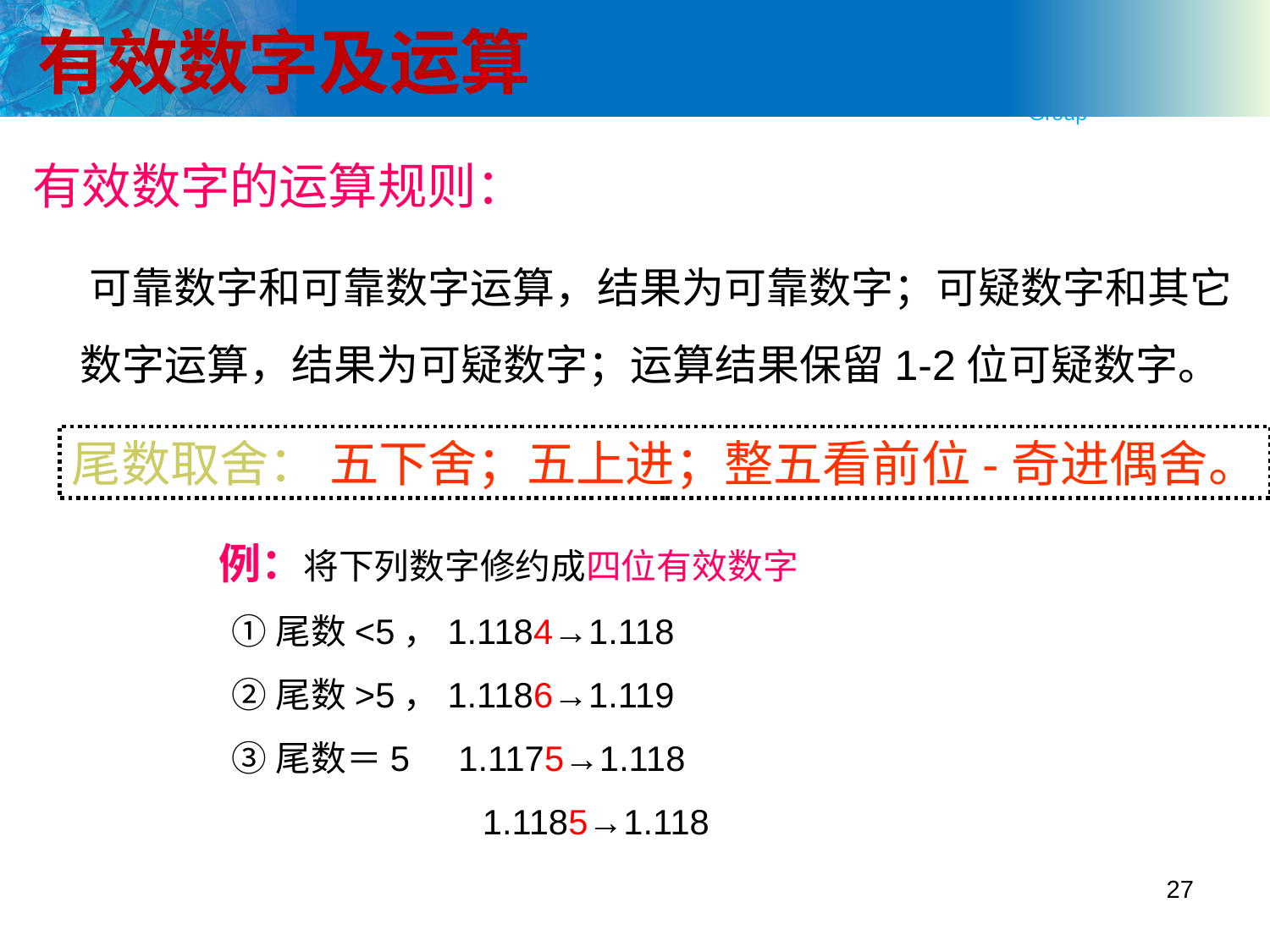

# 有效数字及运算
有效数字的运算规则：
    可靠数字和可靠数字运算，结果为可靠数字；可疑数字和其它数字运算，结果为可疑数字；运算结果保留1-2位可疑数字。
尾数取舍： 五下舍；五上进；整五看前位-奇进偶舍。
      例：将下列数字修约成四位有效数字
          ①尾数<5，1.1184→1.118
          ②尾数>5，1.1186→1.119
          ③尾数＝5     1.1175→1.118
                                  1.1185→1.118
27